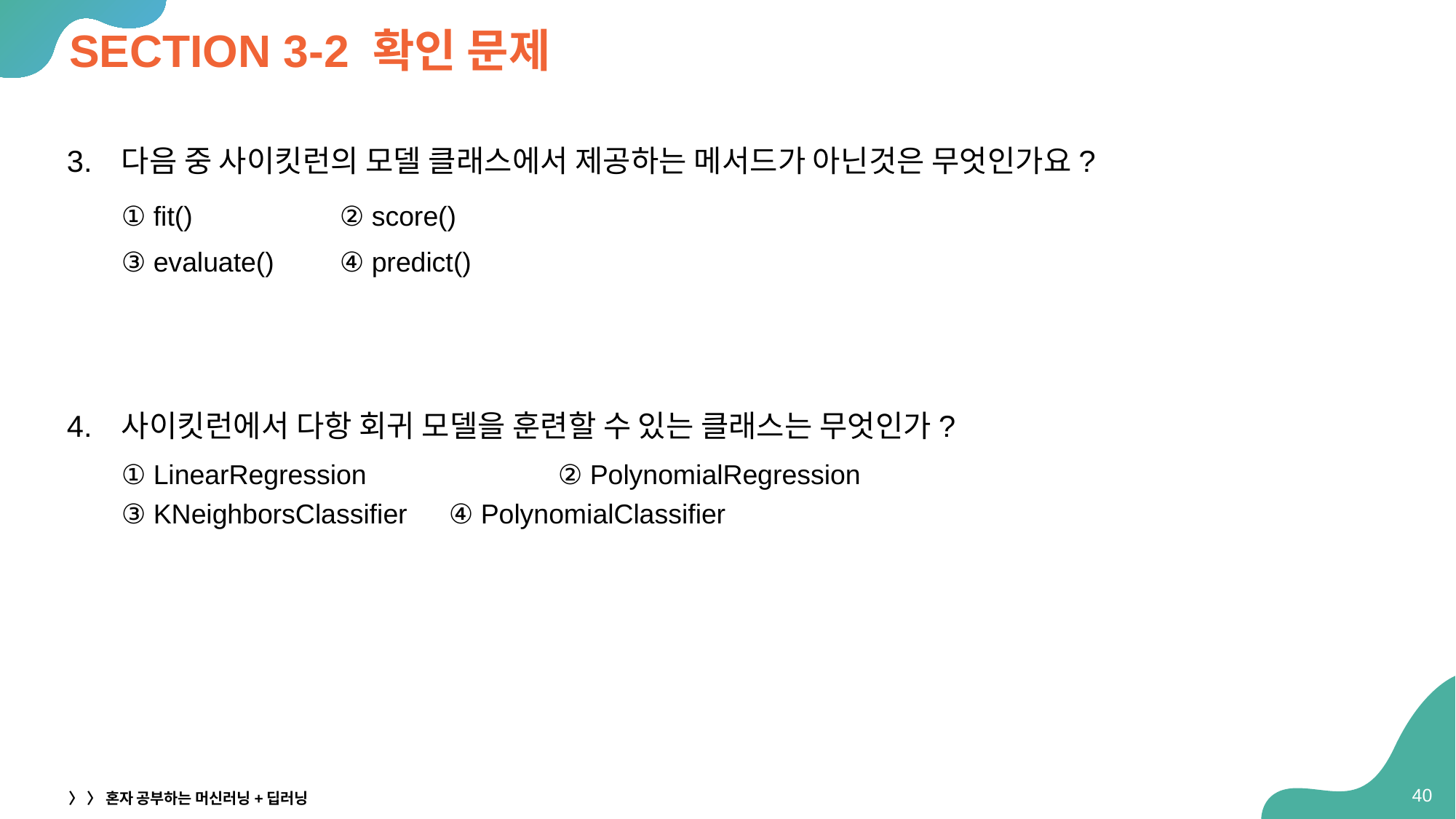

# SECTION 3-2 확인 문제
다음 중 사이킷런의 모델 클래스에서 제공하는 메서드가 아닌것은 무엇인가요?
① fit()		② score()
③ evaluate() 	④ predict()

사이킷런에서 다항 회귀 모델을 훈련할 수 있는 클래스는 무엇인가?
① LinearRegression		② PolynomialRegression
③ KNeighborsClassifier 	④ PolynomialClassifier

40
〉 〉 혼자 공부하는 머신러닝+딥러닝